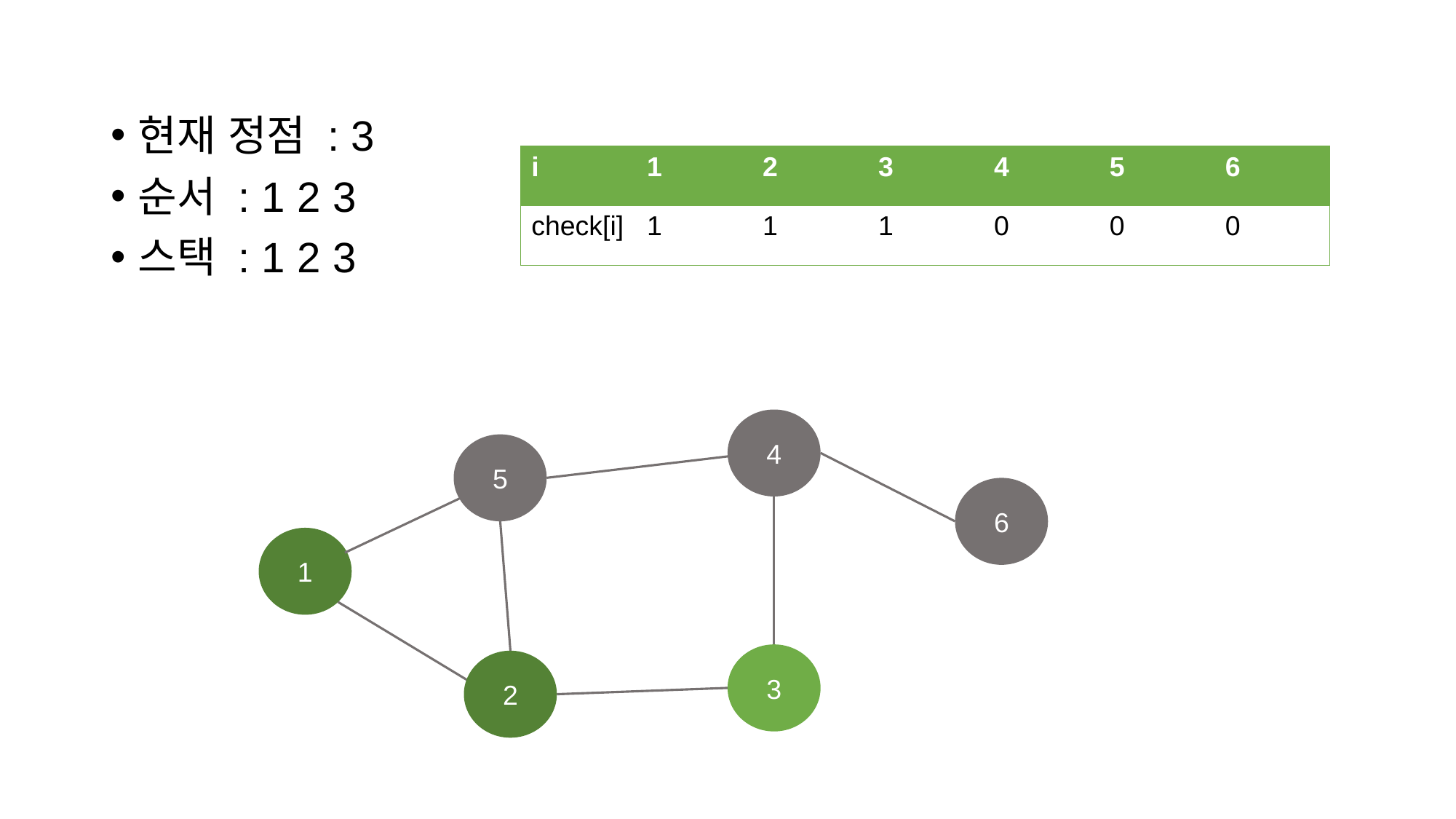

현재 정점 : 3
순서 : 1 2 3
스택 : 1 2 3
| i | 1 | 2 | 3 | 4 | 5 | 6 |
| --- | --- | --- | --- | --- | --- | --- |
| check[i] | 1 | 1 | 1 | 0 | 0 | 0 |
4
5
6
1
3
2